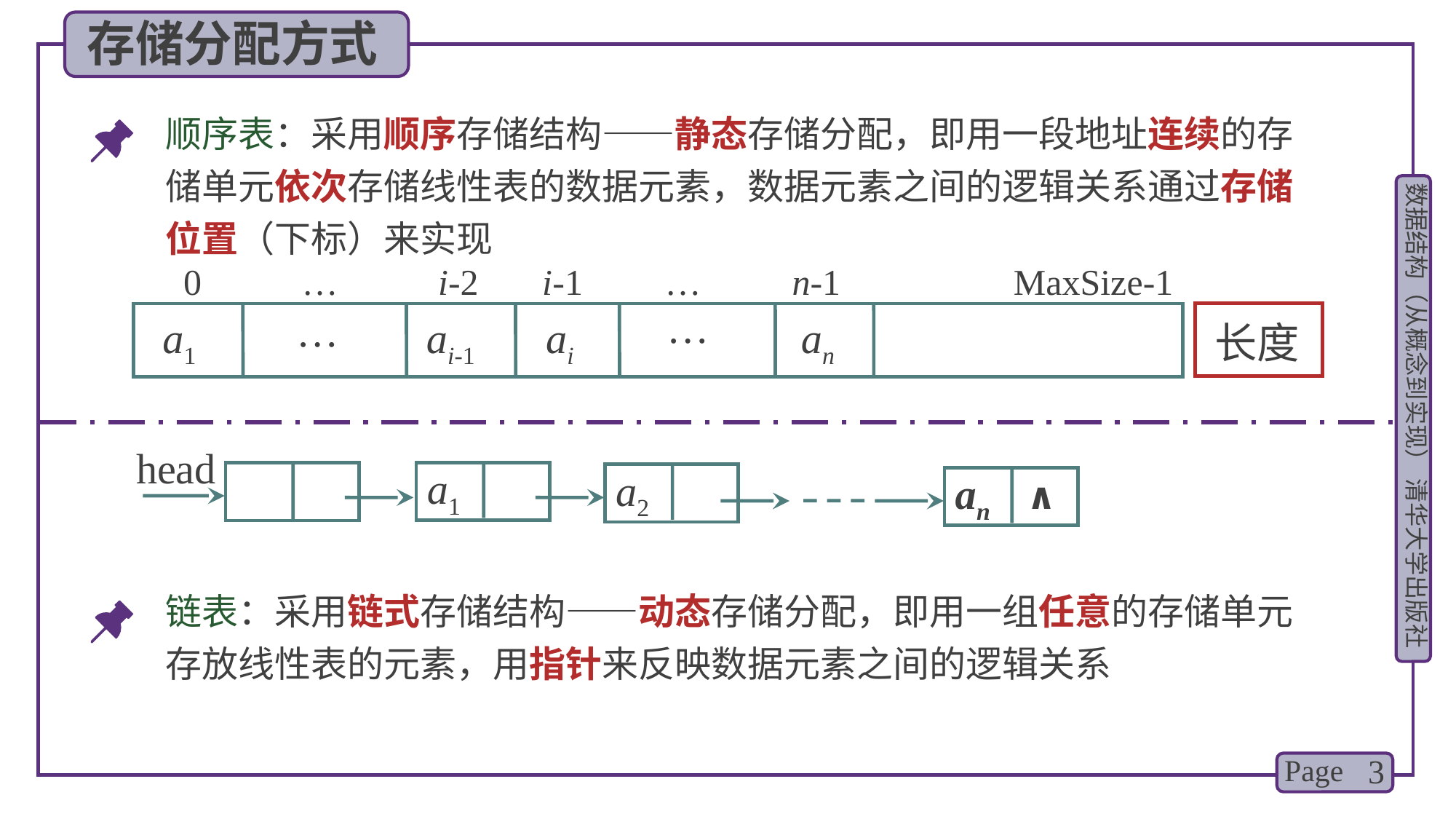

存储分配方式

顺序表：采用顺序存储结构——静态存储分配，即用一段地址连续的存储单元依次存储线性表的数据元素，数据元素之间的逻辑关系通过存储位置（下标）来实现

   0           …           i-2       i-1         …          n-1                   MaxSize-1

…
…
 a1
 ai-1
  ai
 an
 长度
head

a1

a2

∧
an

链表：采用链式存储结构——动态存储分配，即用一组任意的存储单元存放线性表的元素，用指针来反映数据元素之间的逻辑关系